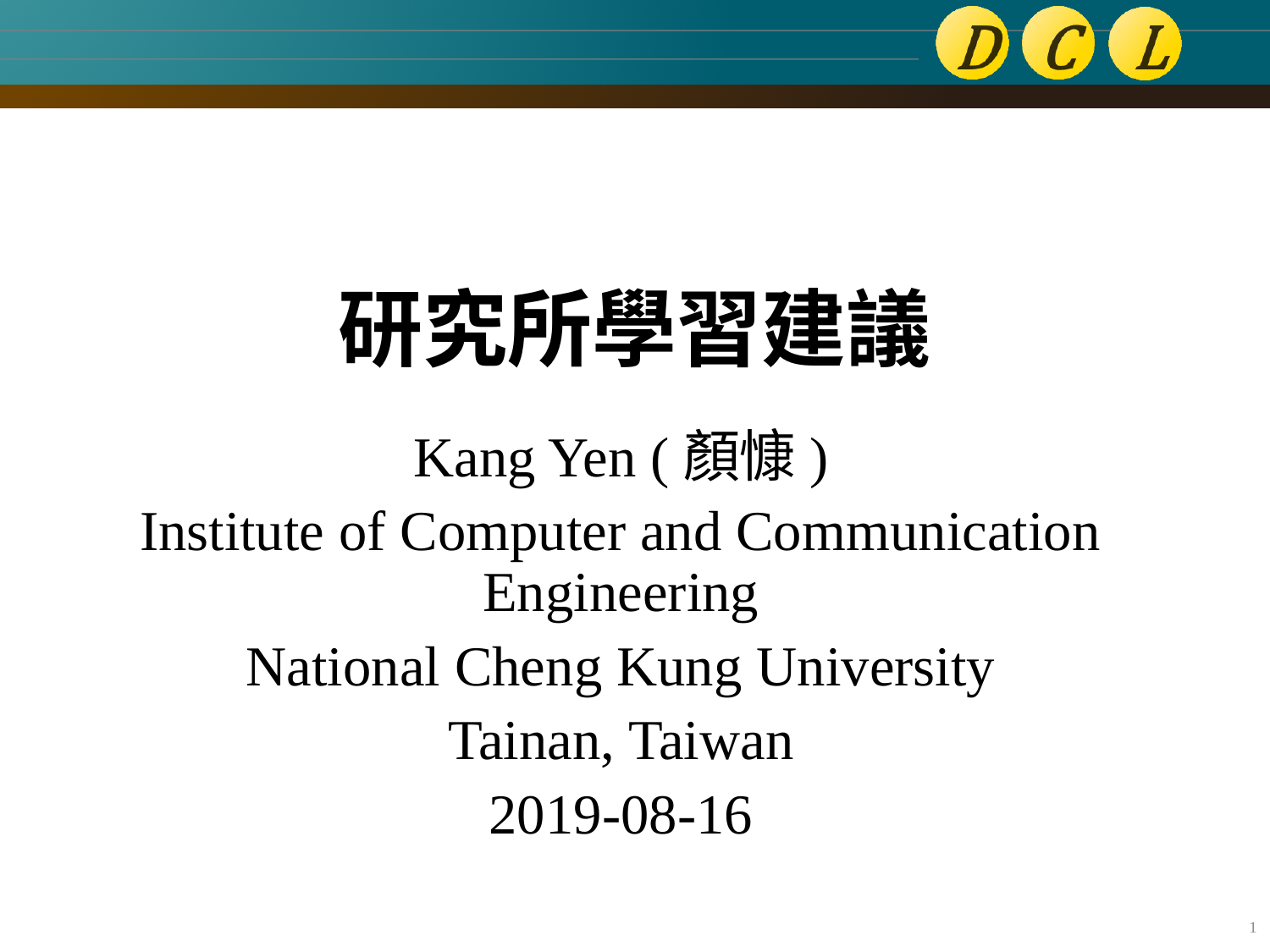

# 研究所學習建議
Kang Yen (顏慷)
Institute of Computer and Communication Engineering
National Cheng Kung University
Tainan, Taiwan
2019-08-16
1